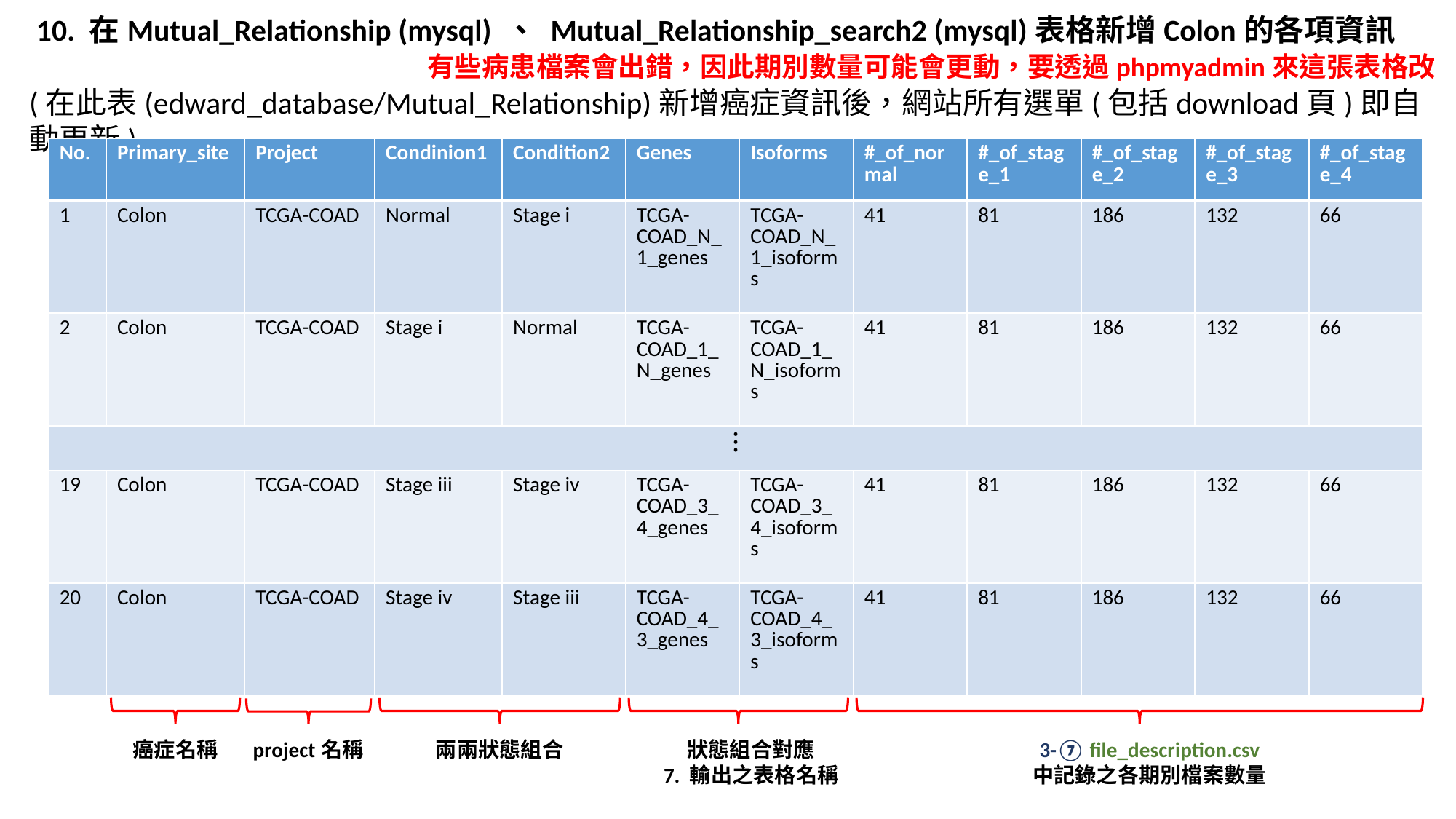

10. 在Mutual_Relationship (mysql) 、 Mutual_Relationship_search2 (mysql)表格新增Colon的各項資訊

(在此表(edward_database/Mutual_Relationship)新增癌症資訊後，網站所有選單(包括download頁)即自動更新)
有些病患檔案會出錯，因此期別數量可能會更動，要透過phpmyadmin來這張表格改
| No. | Primary\_site | Project | Condinion1 | Condition2 | Genes | Isoforms | #\_of\_normal | #\_of\_stage\_1 | #\_of\_stage\_2 | #\_of\_stage\_3 | #\_of\_stage\_4 |
| --- | --- | --- | --- | --- | --- | --- | --- | --- | --- | --- | --- |
| 1 | Colon | TCGA-COAD | Normal | Stage i | TCGA-COAD\_N\_1\_genes | TCGA-COAD\_N\_1\_isoforms | 41 | 81 | 186 | 132 | 66 |
| 2 | Colon | TCGA-COAD | Stage i | Normal | TCGA-COAD\_1\_N\_genes | TCGA-COAD\_1\_N\_isoforms | 41 | 81 | 186 | 132 | 66 |
| ⁝ |  |  |  |  |  |  |  |  |  |  |  |
| 19 | Colon | TCGA-COAD | Stage iii | Stage iv | TCGA-COAD\_3\_4\_genes | TCGA-COAD\_3\_4\_isoforms | 41 | 81 | 186 | 132 | 66 |
| 20 | Colon | TCGA-COAD | Stage iv | Stage iii | TCGA-COAD\_4\_3\_genes | TCGA-COAD\_4\_3\_isoforms | 41 | 81 | 186 | 132 | 66 |

癌症名稱
project名稱
兩兩狀態組合
狀態組合對應
7. 輸出之表格名稱
3-⑦ file_description.csv
中記錄之各期別檔案數量